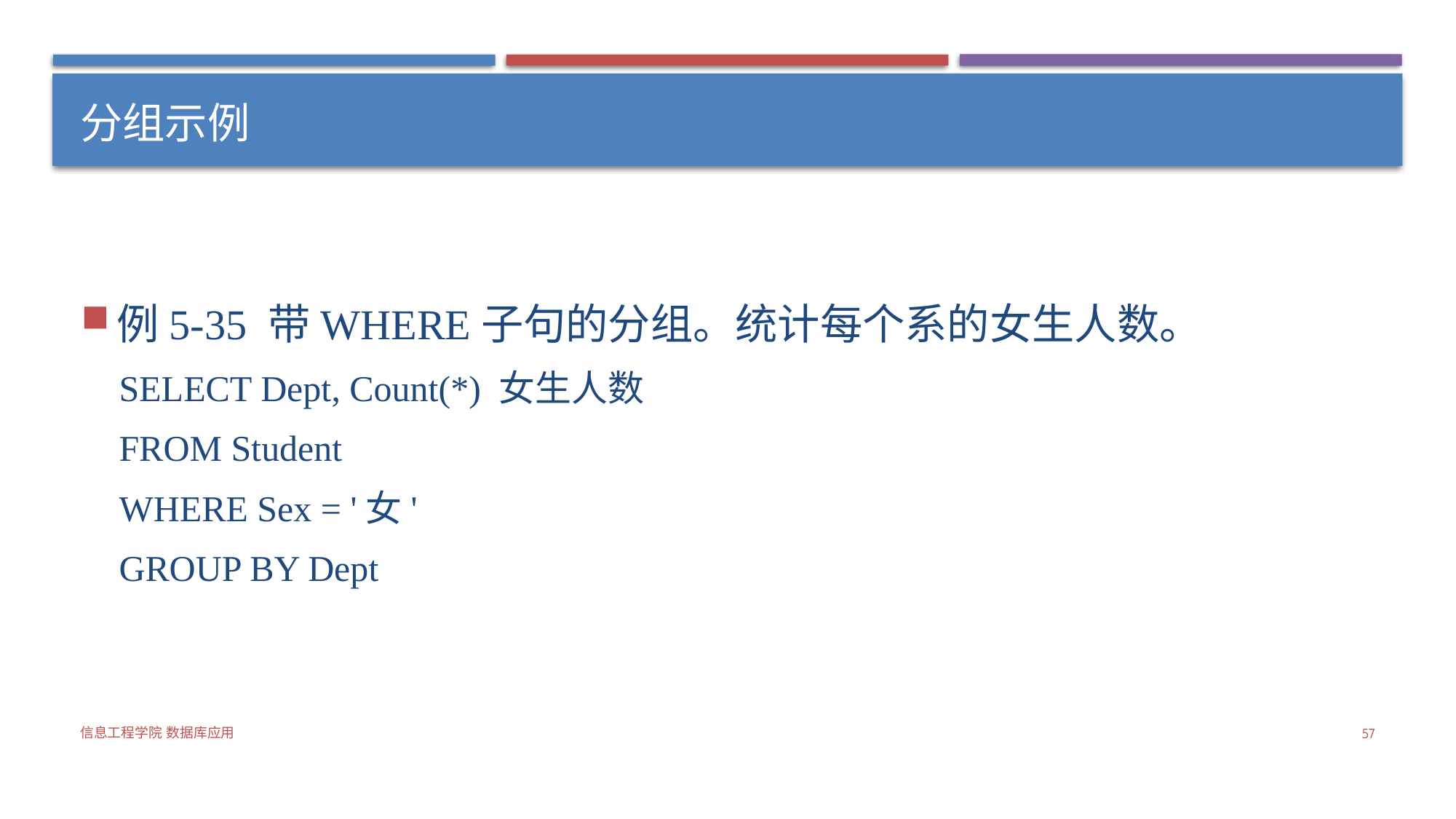

# 分组示例
例5-35 带WHERE子句的分组。统计每个系的女生人数。
SELECT Dept, Count(*) 女生人数
FROM Student
WHERE Sex = '女'
GROUP BY Dept
信息工程学院 数据库应用
57